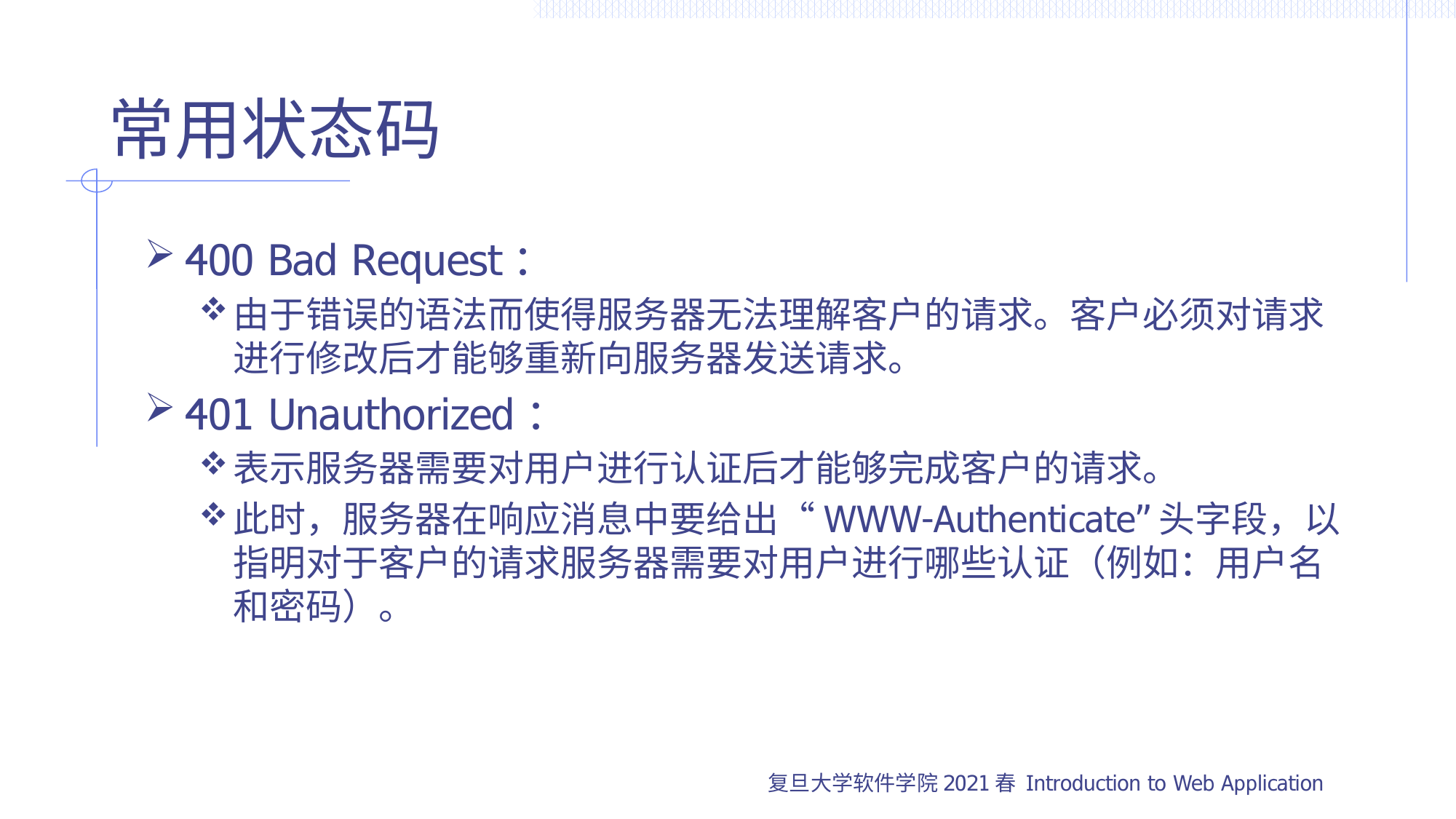

# 常用状态码
400 Bad Request：
由于错误的语法而使得服务器无法理解客户的请求。客户必须对请求进行修改后才能够重新向服务器发送请求。
401 Unauthorized：
表示服务器需要对用户进行认证后才能够完成客户的请求。
此时，服务器在响应消息中要给出“WWW-Authenticate”头字段，以指明对于客户的请求服务器需要对用户进行哪些认证（例如：用户名和密码）。